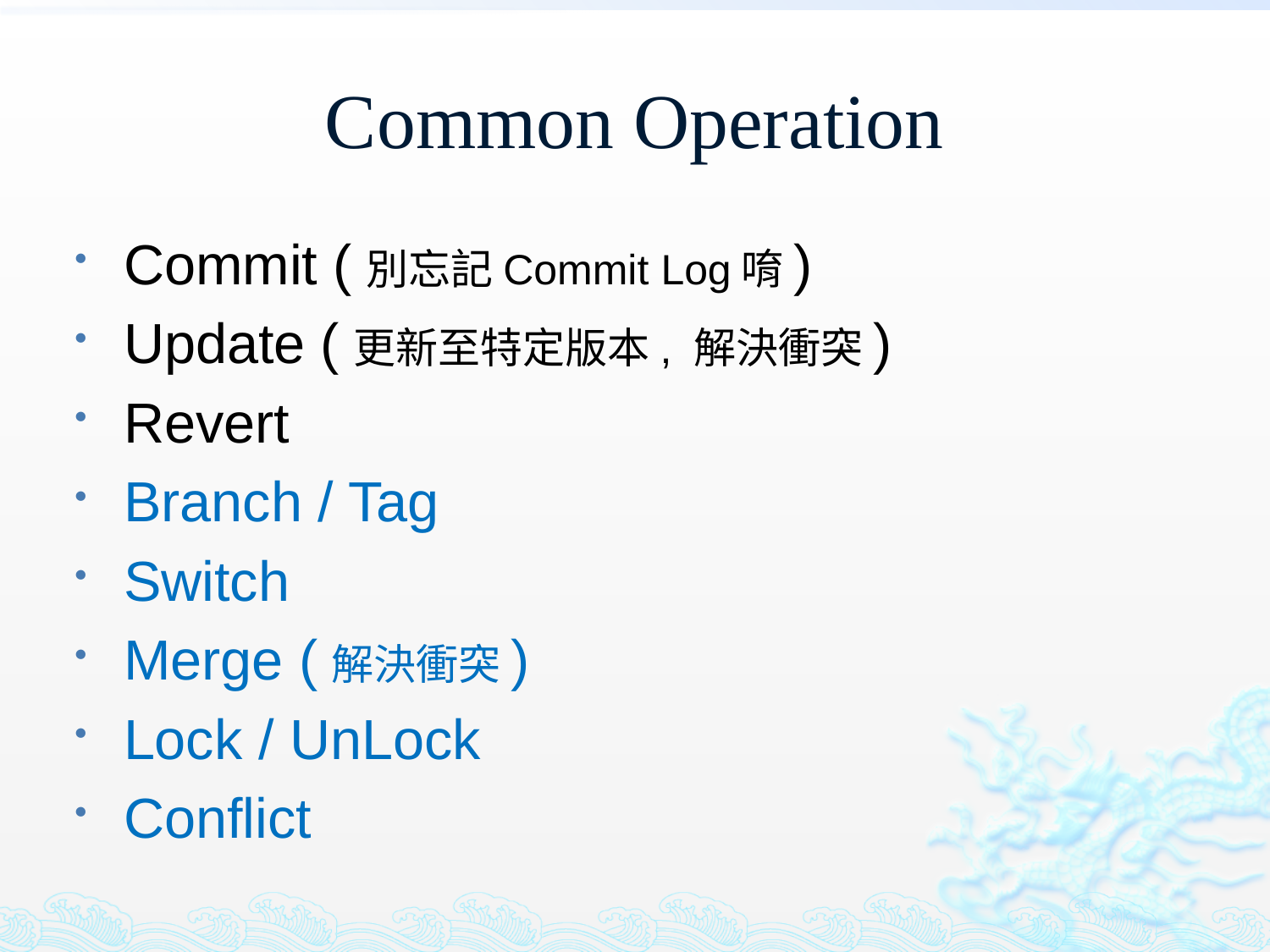

# Common Operation
Commit (別忘記Commit Log唷)
Update (更新至特定版本, 解決衝突)
Revert
Branch / Tag
Switch
Merge (解決衝突)
Lock / UnLock
Conflict